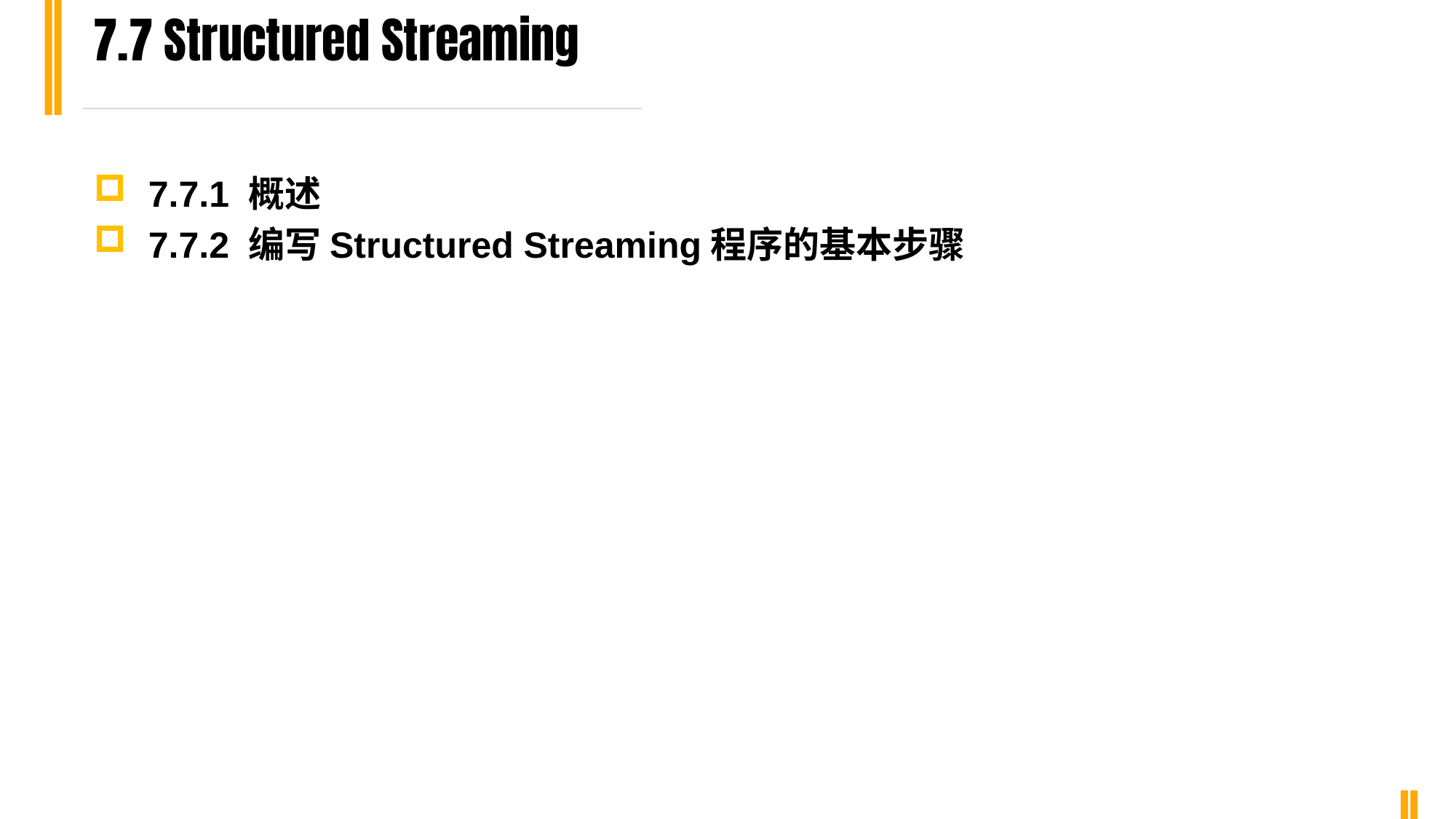

7.7 Structured Streaming

7.7.1 概述
7.7.2 编写Structured Streaming程序的基本步骤